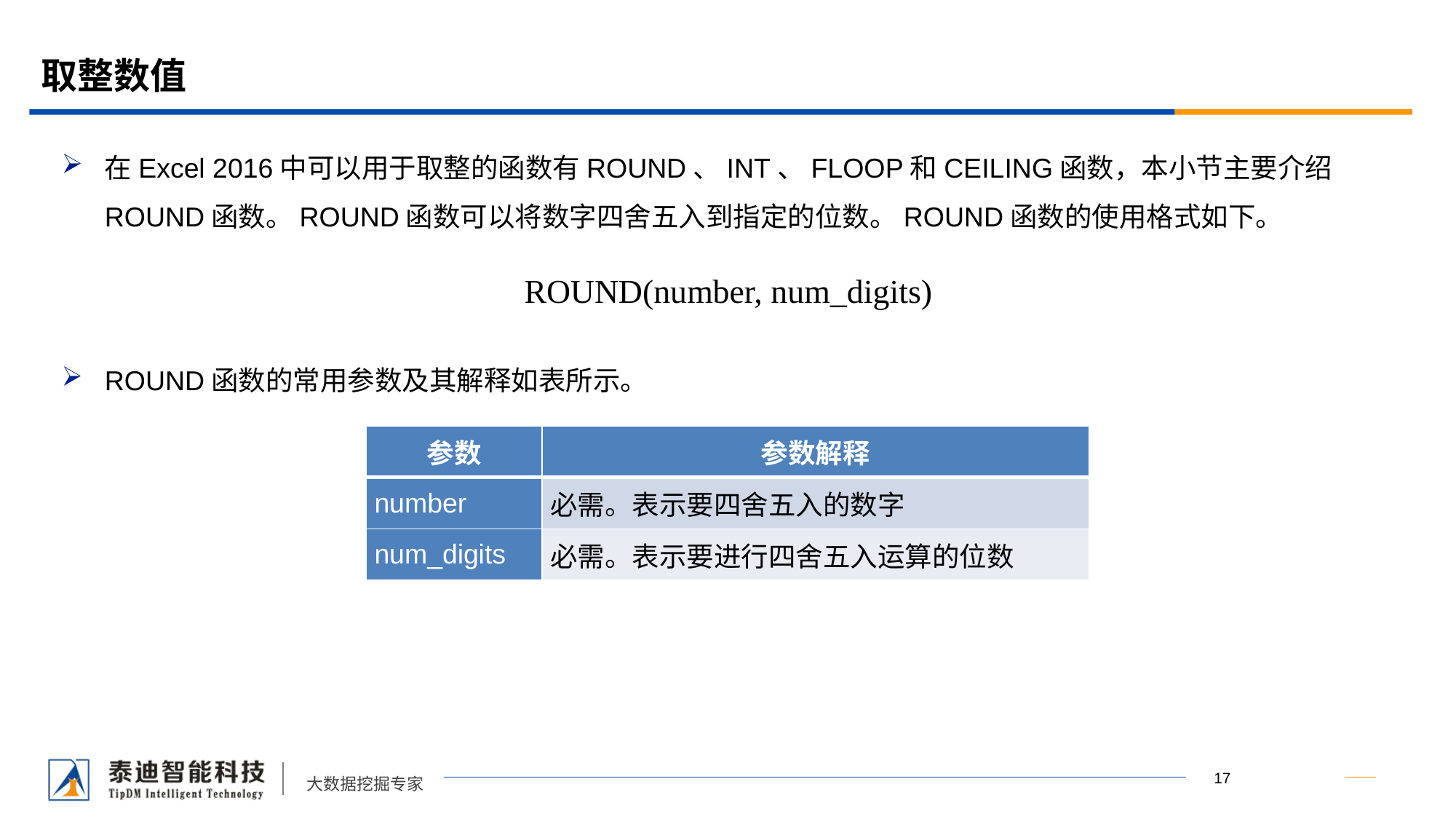

# 取整数值
在Excel 2016中可以用于取整的函数有ROUND、INT、FLOOP和CEILING函数，本小节主要介绍ROUND函数。ROUND函数可以将数字四舍五入到指定的位数。ROUND函数的使用格式如下。

ROUND函数的常用参数及其解释如表所示。

ROUND(number, num_digits)
| 参数 | 参数解释 |
| --- | --- |
| number | 必需。表示要四舍五入的数字 |
| num\_digits | 必需。表示要进行四舍五入运算的位数 |